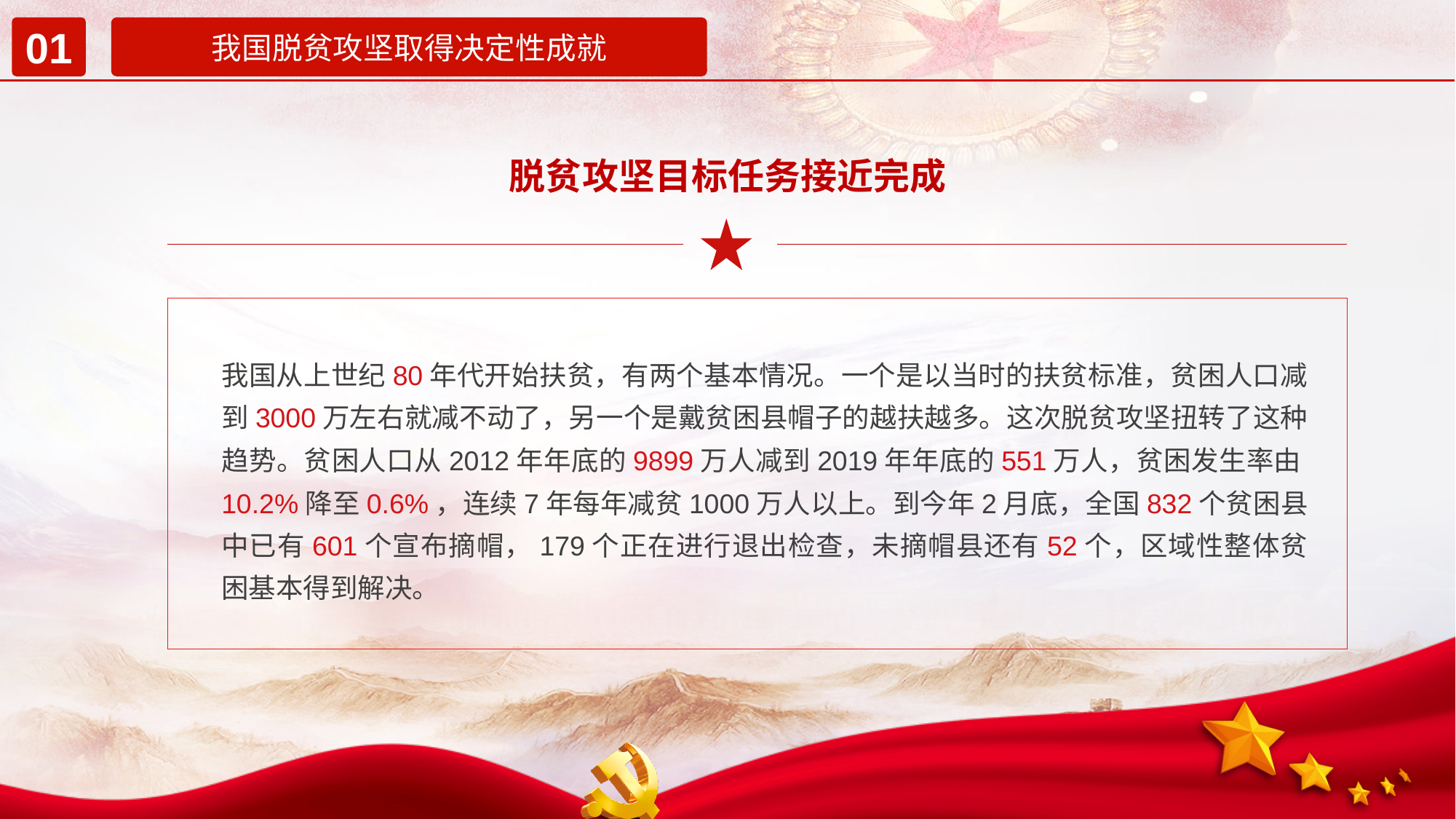

01
我国脱贫攻坚取得决定性成就
脱贫攻坚目标任务接近完成

我国从上世纪80年代开始扶贫，有两个基本情况。一个是以当时的扶贫标准，贫困人口减到3000万左右就减不动了，另一个是戴贫困县帽子的越扶越多。这次脱贫攻坚扭转了这种趋势。贫困人口从2012年年底的9899万人减到2019年年底的551万人，贫困发生率由10.2%降至0.6%，连续7年每年减贫1000万人以上。到今年2月底，全国832个贫困县中已有601个宣布摘帽，179个正在进行退出检查，未摘帽县还有52个，区域性整体贫困基本得到解决。